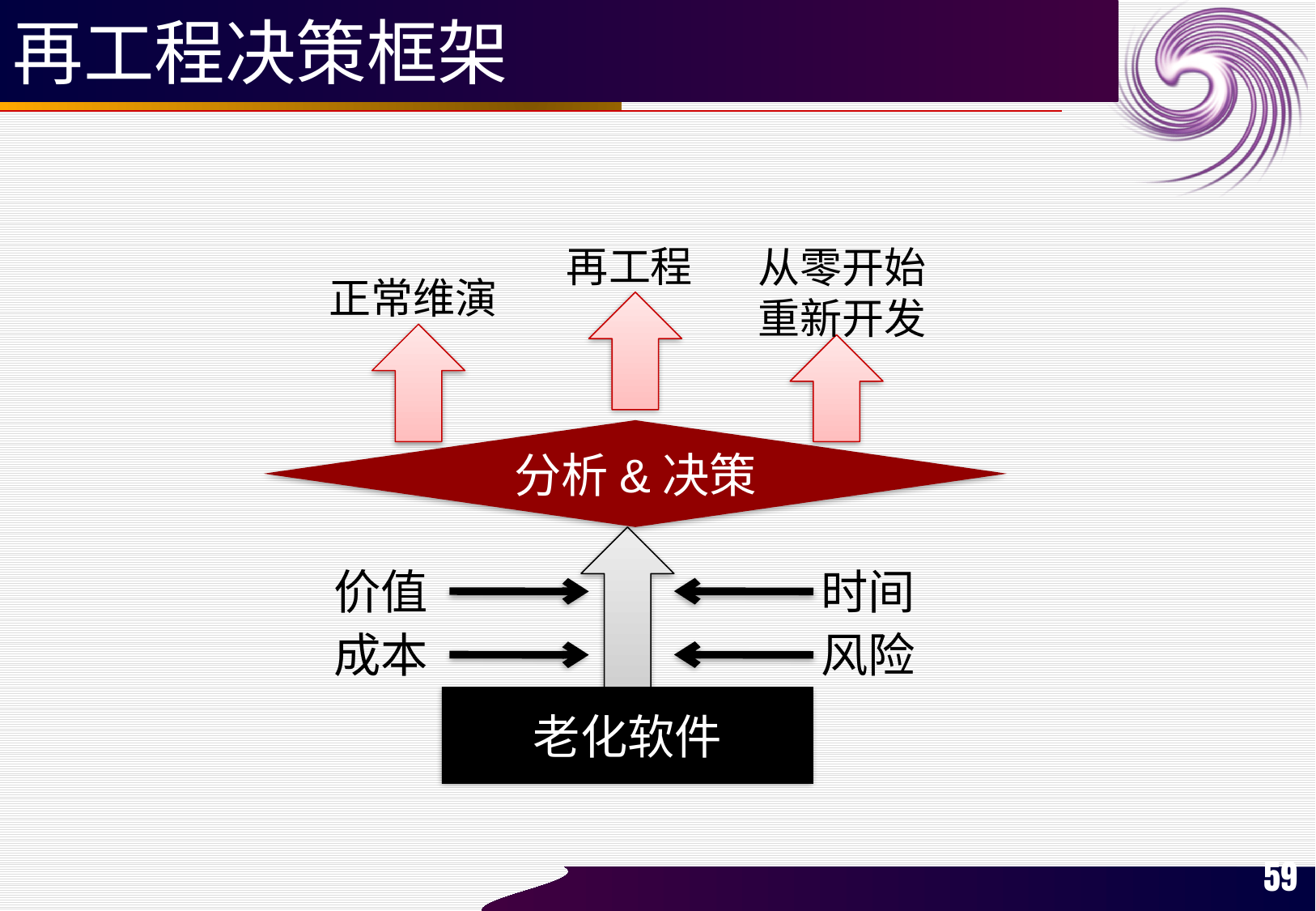

# 再工程决策框架
再工程
从零开始
重新开发
正常维演

分析&决策

价值
时间
成本
风险
老化软件
59